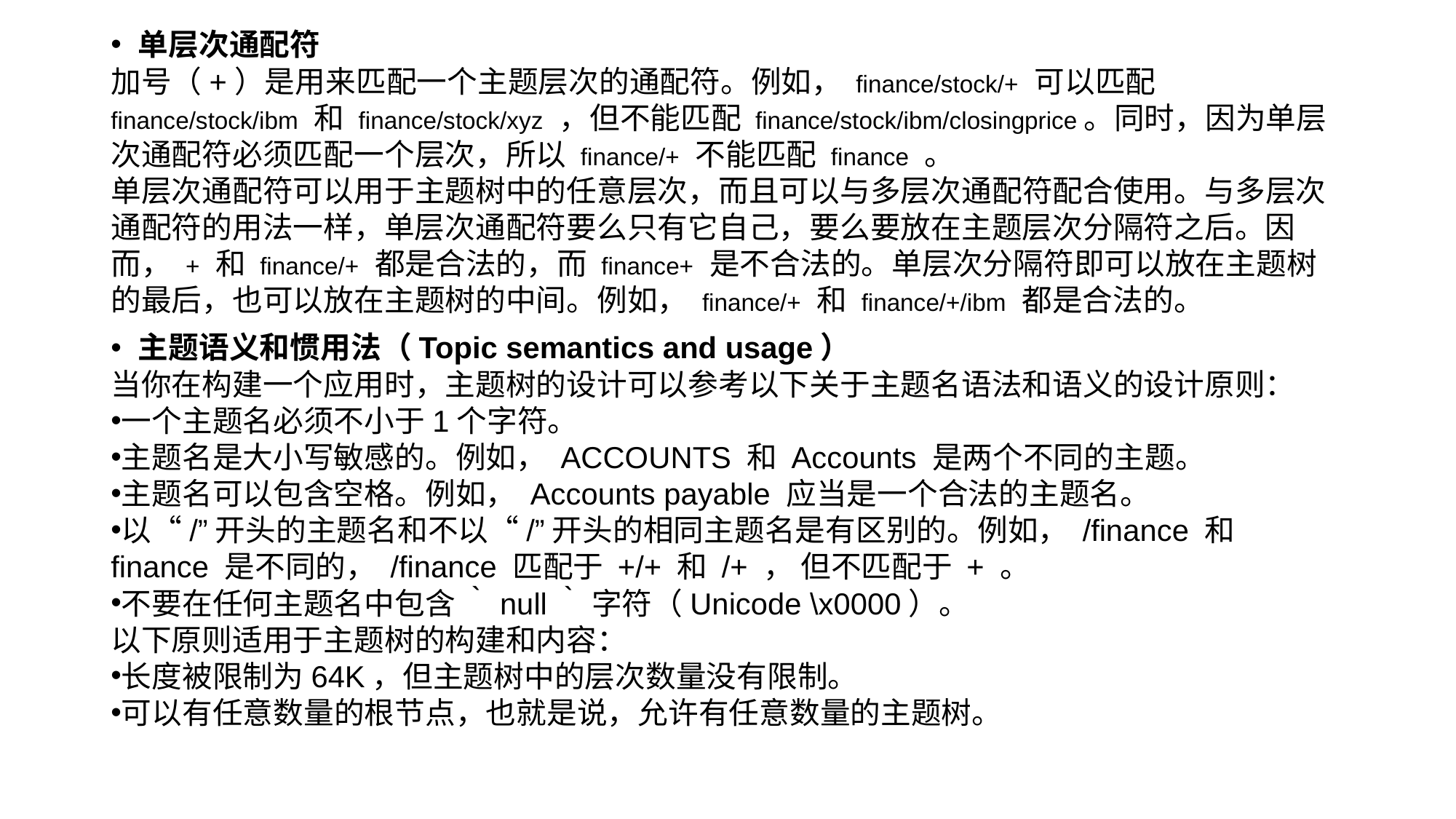

单层次通配符
加号（+）是用来匹配一个主题层次的通配符。例如， finance/stock/+ 可以匹配 finance/stock/ibm 和 finance/stock/xyz ，但不能匹配 finance/stock/ibm/closingprice。同时，因为单层次通配符必须匹配一个层次，所以 finance/+ 不能匹配 finance 。
单层次通配符可以用于主题树中的任意层次，而且可以与多层次通配符配合使用。与多层次通配符的用法一样，单层次通配符要么只有它自己，要么要放在主题层次分隔符之后。因而， + 和 finance/+ 都是合法的，而 finance+ 是不合法的。单层次分隔符即可以放在主题树的最后，也可以放在主题树的中间。例如， finance/+ 和 finance/+/ibm 都是合法的。
主题语义和惯用法（Topic semantics and usage）
当你在构建一个应用时，主题树的设计可以参考以下关于主题名语法和语义的设计原则：
一个主题名必须不小于1个字符。
主题名是大小写敏感的。例如， ACCOUNTS 和 Accounts 是两个不同的主题。
主题名可以包含空格。例如， Accounts payable 应当是一个合法的主题名。
以“/”开头的主题名和不以“/”开头的相同主题名是有区别的。例如， /finance 和 finance 是不同的， /finance 匹配于 +/+ 和 /+ ， 但不匹配于 + 。
不要在任何主题名中包含 ｀null｀ 字符（Unicode \x0000）。
以下原则适用于主题树的构建和内容：
长度被限制为64K，但主题树中的层次数量没有限制。
可以有任意数量的根节点，也就是说，允许有任意数量的主题树。